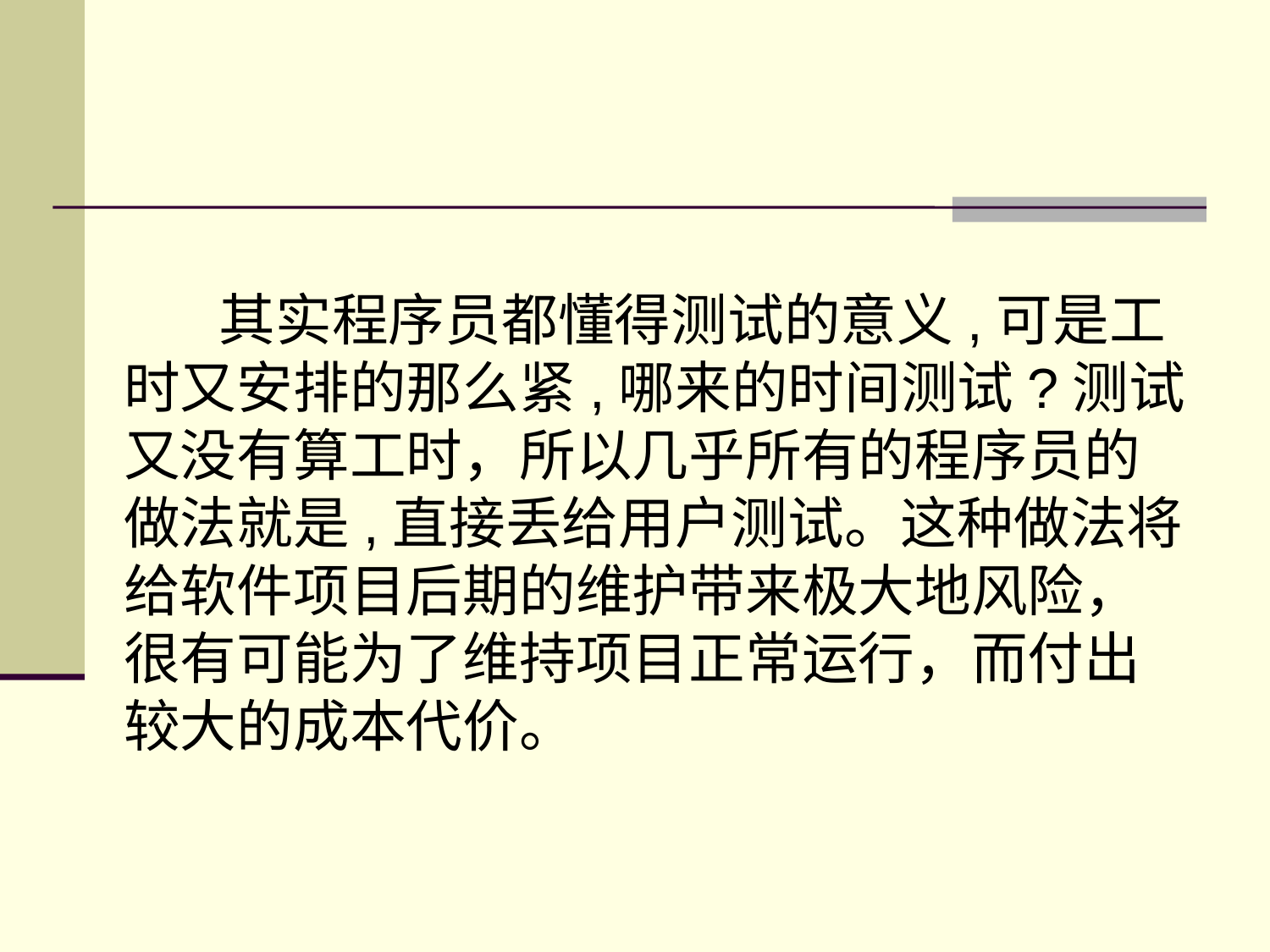

其实程序员都懂得测试的意义,可是工时又安排的那么紧,哪来的时间测试?测试又没有算工时，所以几乎所有的程序员的做法就是,直接丢给用户测试。这种做法将给软件项目后期的维护带来极大地风险，很有可能为了维持项目正常运行，而付出较大的成本代价。